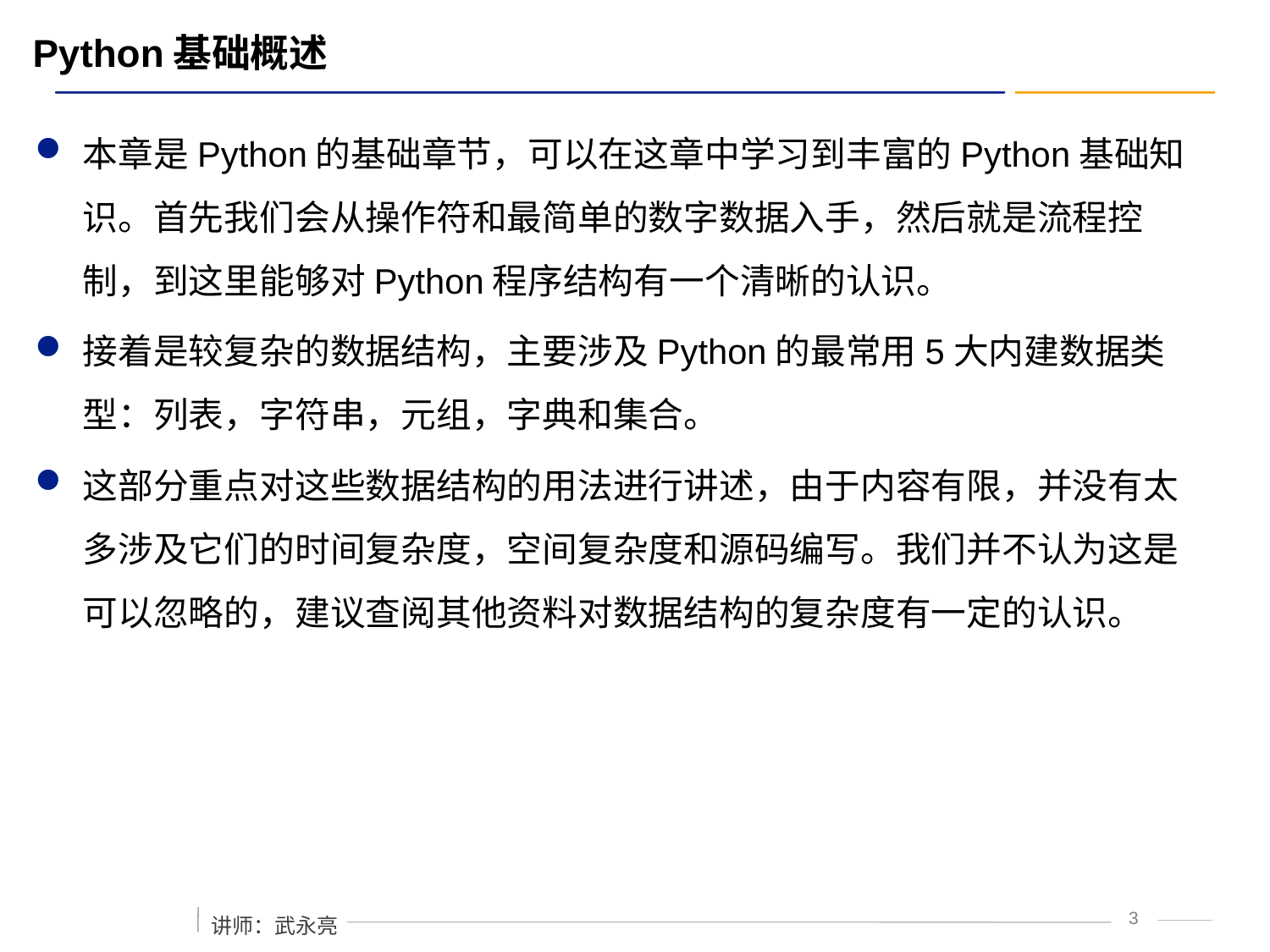

# Python基础概述
本章是Python的基础章节，可以在这章中学习到丰富的Python基础知识。首先我们会从操作符和最简单的数字数据入手，然后就是流程控制，到这里能够对Python程序结构有一个清晰的认识。
接着是较复杂的数据结构，主要涉及Python的最常用5大内建数据类型：列表，字符串，元组，字典和集合。
这部分重点对这些数据结构的用法进行讲述，由于内容有限，并没有太多涉及它们的时间复杂度，空间复杂度和源码编写。我们并不认为这是可以忽略的，建议查阅其他资料对数据结构的复杂度有一定的认识。